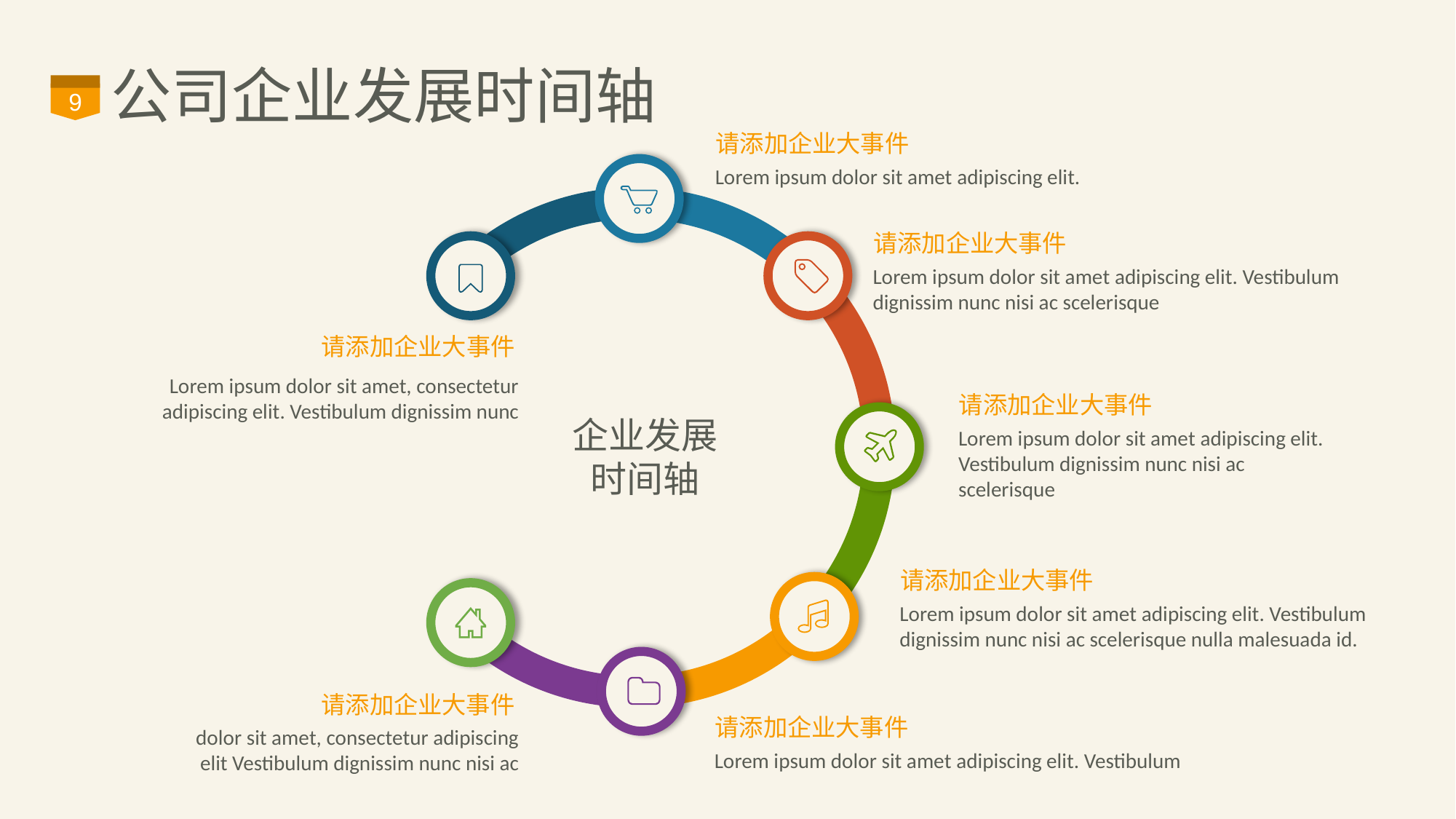

# 公司企业发展时间轴
9
请添加企业大事件
Lorem ipsum dolor sit amet adipiscing elit.

企业发展
时间轴

请添加企业大事件
Lorem ipsum dolor sit amet adipiscing elit. Vestibulum dignissim nunc nisi ac scelerisque
请添加企业大事件
Lorem ipsum dolor sit amet, consectetur adipiscing elit. Vestibulum dignissim nunc
请添加企业大事件
Lorem ipsum dolor sit amet adipiscing elit. Vestibulum dignissim nunc nisi ac scelerisque
请添加企业大事件
Lorem ipsum dolor sit amet adipiscing elit. Vestibulum dignissim nunc nisi ac scelerisque nulla malesuada id.
请添加企业大事件
dolor sit amet, consectetur adipiscing elit Vestibulum dignissim nunc nisi ac
请添加企业大事件
Lorem ipsum dolor sit amet adipiscing elit. Vestibulum